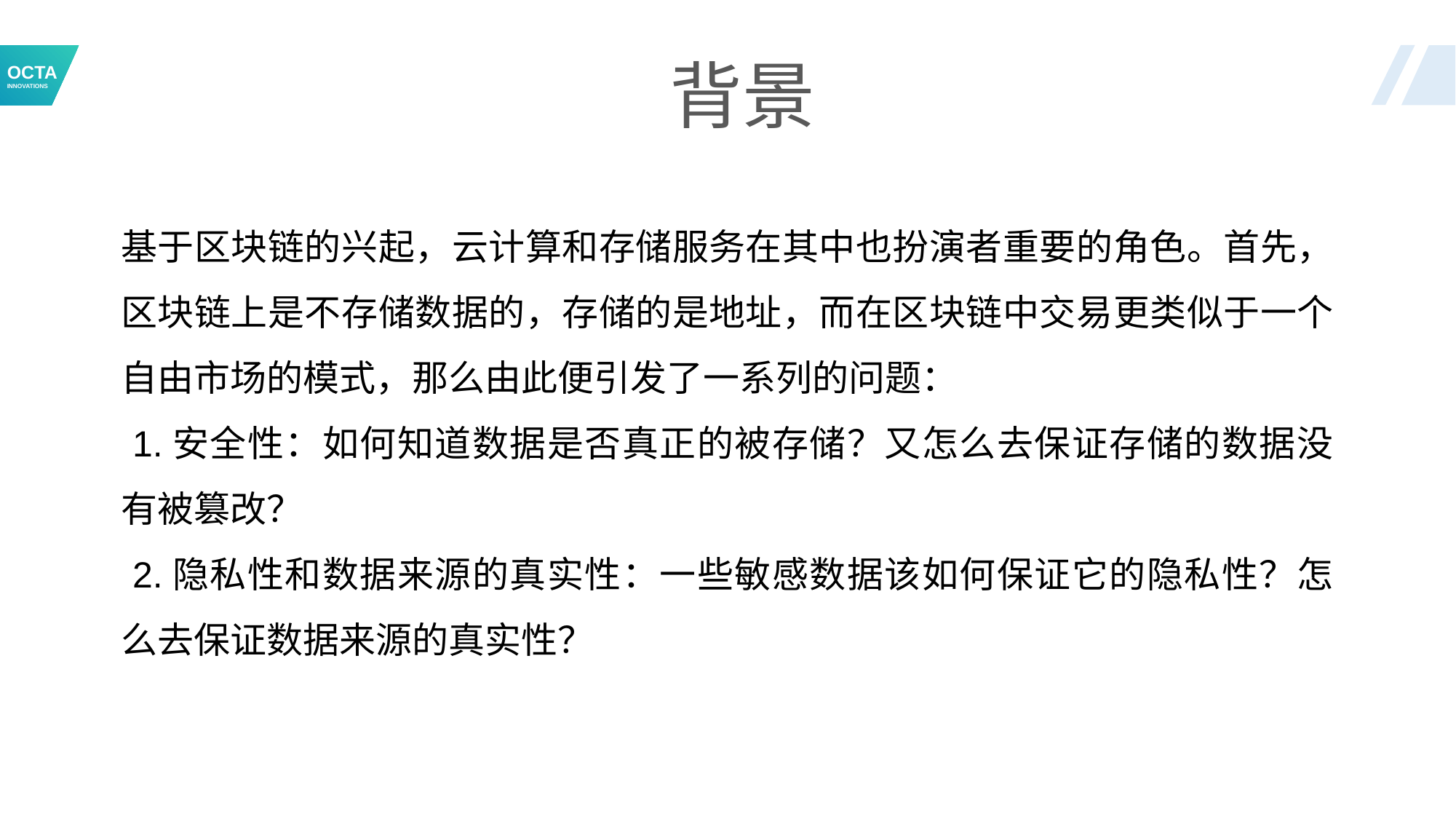

# 背景
基于区块链的兴起，云计算和存储服务在其中也扮演者重要的角色。首先，区块链上是不存储数据的，存储的是地址，而在区块链中交易更类似于一个自由市场的模式，那么由此便引发了一系列的问题：
 1.安全性：如何知道数据是否真正的被存储？又怎么去保证存储的数据没有被篡改？
 2.隐私性和数据来源的真实性：一些敏感数据该如何保证它的隐私性？怎么去保证数据来源的真实性？